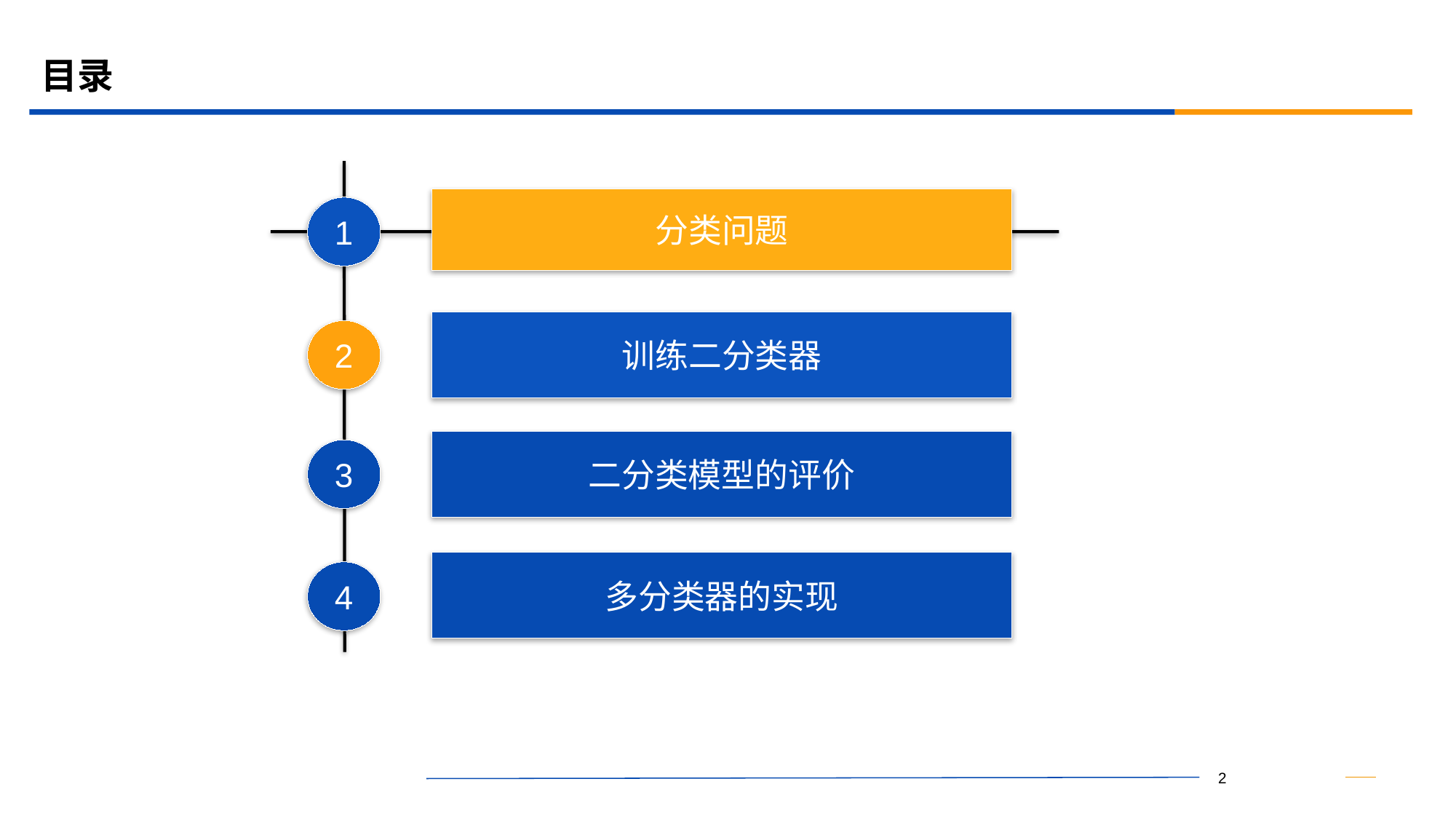

# 目录
分类问题
1

训练二分类器
2
二分类模型的评价
3
多分类器的实现
4